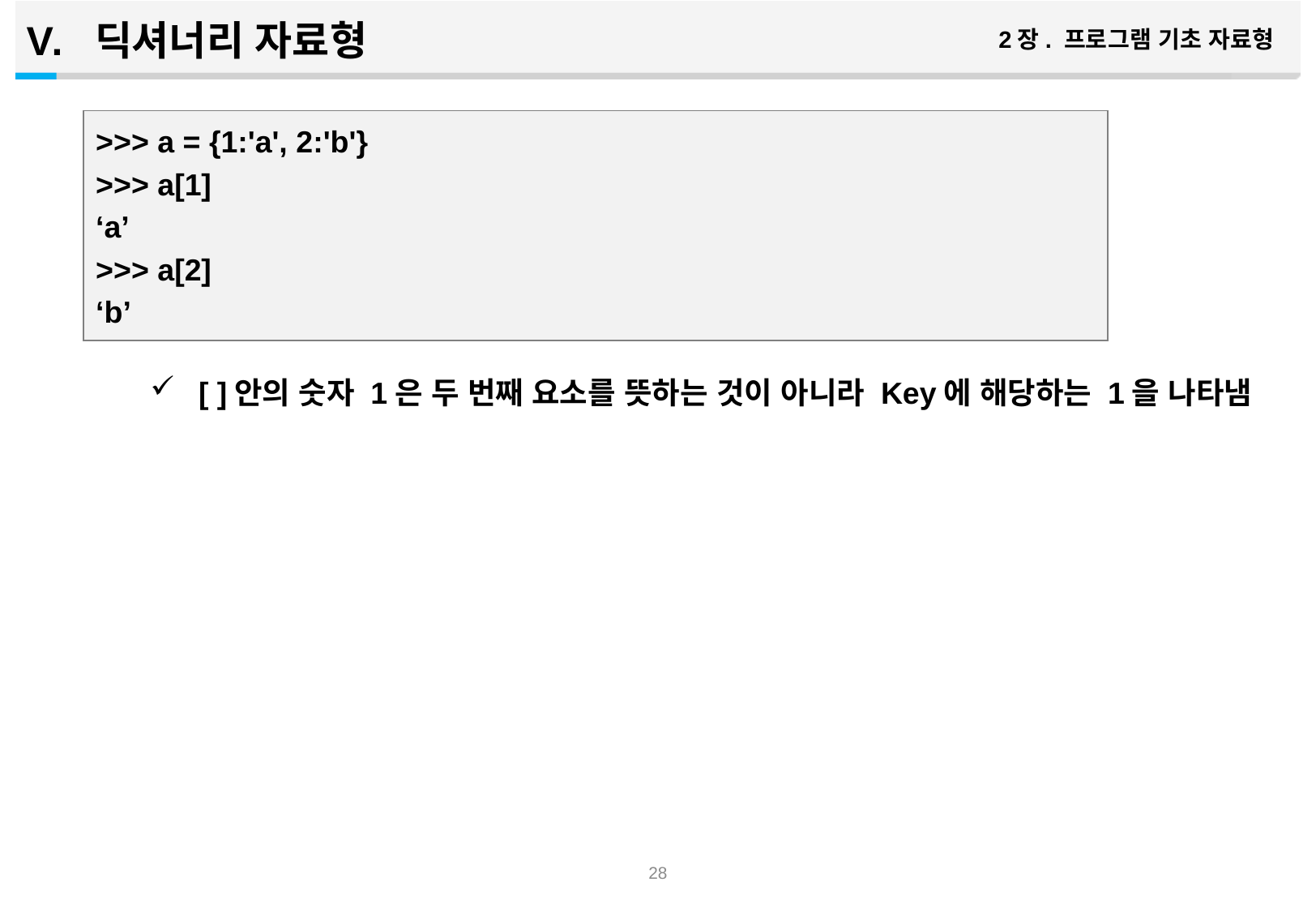

딕셔너리 자료형
2장. 프로그램 기초 자료형

[ ]안의 숫자 1은 두 번째 요소를 뜻하는 것이 아니라 Key에 해당하는 1을 나타냄
>>> a = {1:'a', 2:'b'}
>>> a[1]
‘a’
>>> a[2]
‘b’
28